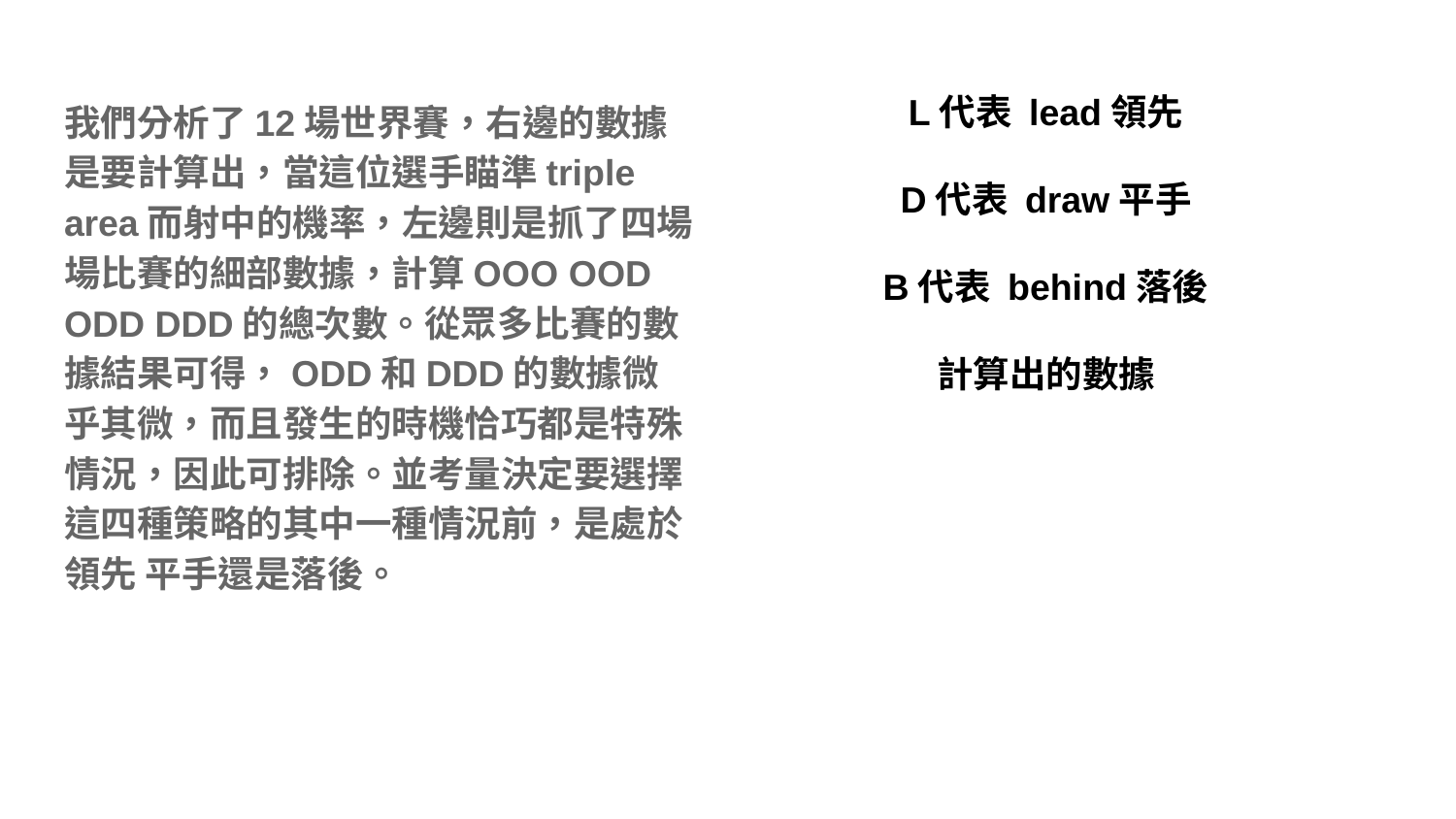

L代表 lead領先

D代表 draw平手

B代表 behind落後

計算出的數據

我們分析了12場世界賽，右邊的數據是要計算出，當這位選手瞄準triple area而射中的機率，左邊則是抓了四場場比賽的細部數據，計算OOO OOD ODD DDD的總次數。從眾多比賽的數據結果可得，ODD和DDD的數據微乎其微，而且發生的時機恰巧都是特殊情況，因此可排除。並考量決定要選擇這四種策略的其中一種情況前，是處於領先 平手還是落後。